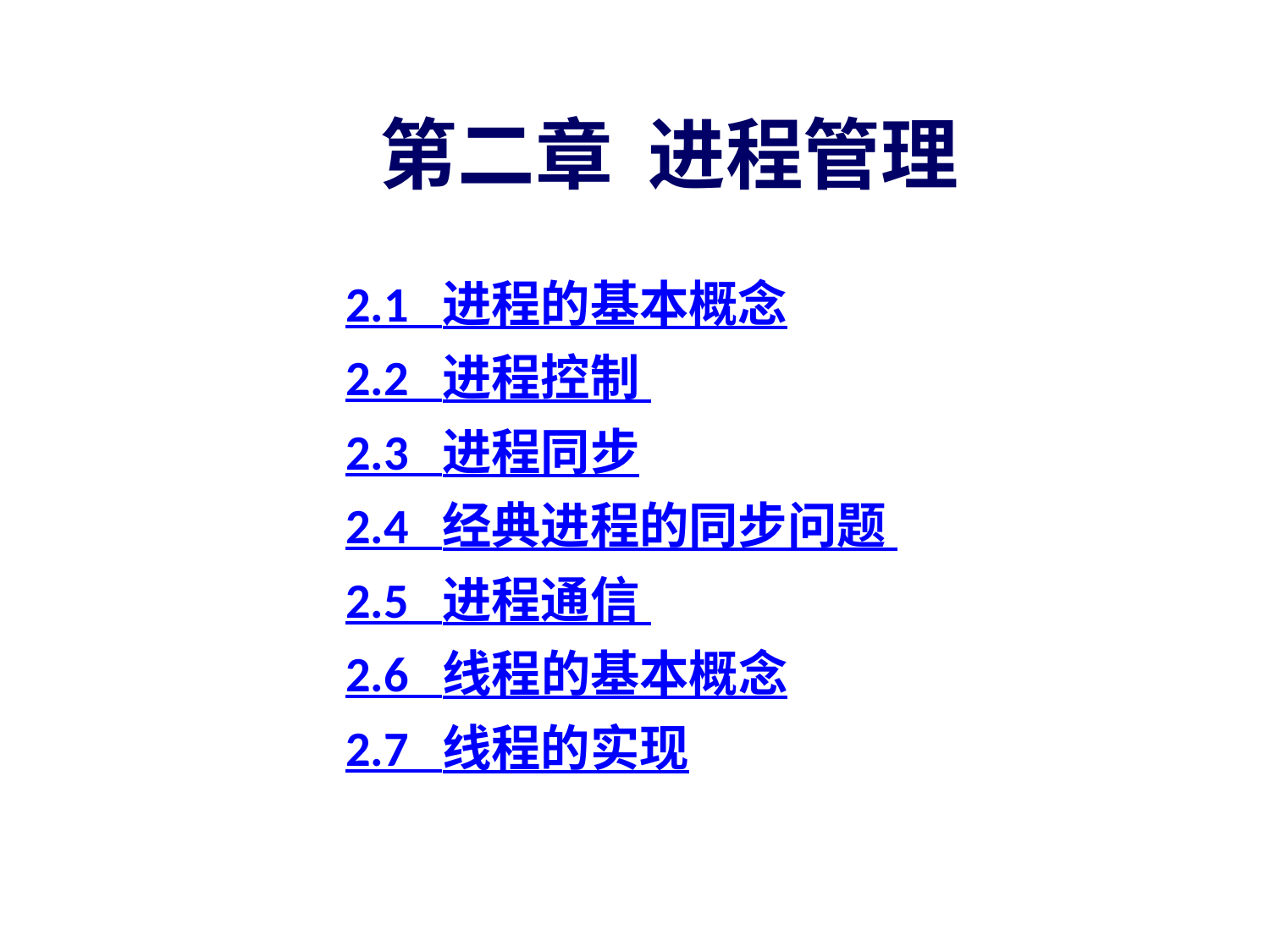

第二章  进程管理
2.1   进程的基本概念
2.2   进程控制
2.3   进程同步
2.4   经典进程的同步问题
2.5   进程通信
2.6   线程的基本概念
2.7   线程的实现